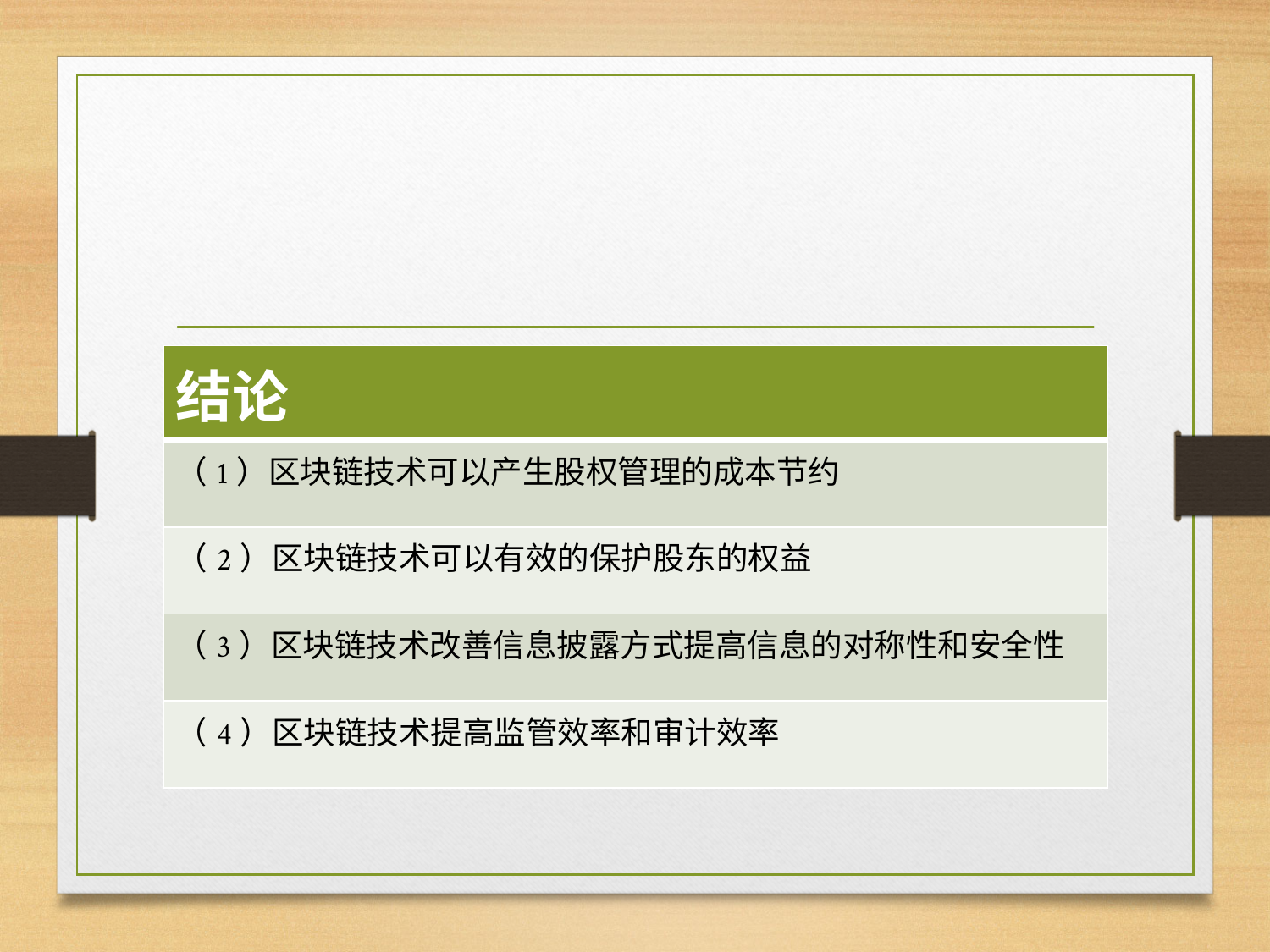

#
| 结论 |
| --- |
| （1）区块链技术可以产生股权管理的成本节约 |
| （2）区块链技术可以有效的保护股东的权益 |
| （3）区块链技术改善信息披露方式提高信息的对称性和安全性 |
| （4）区块链技术提高监管效率和审计效率 |